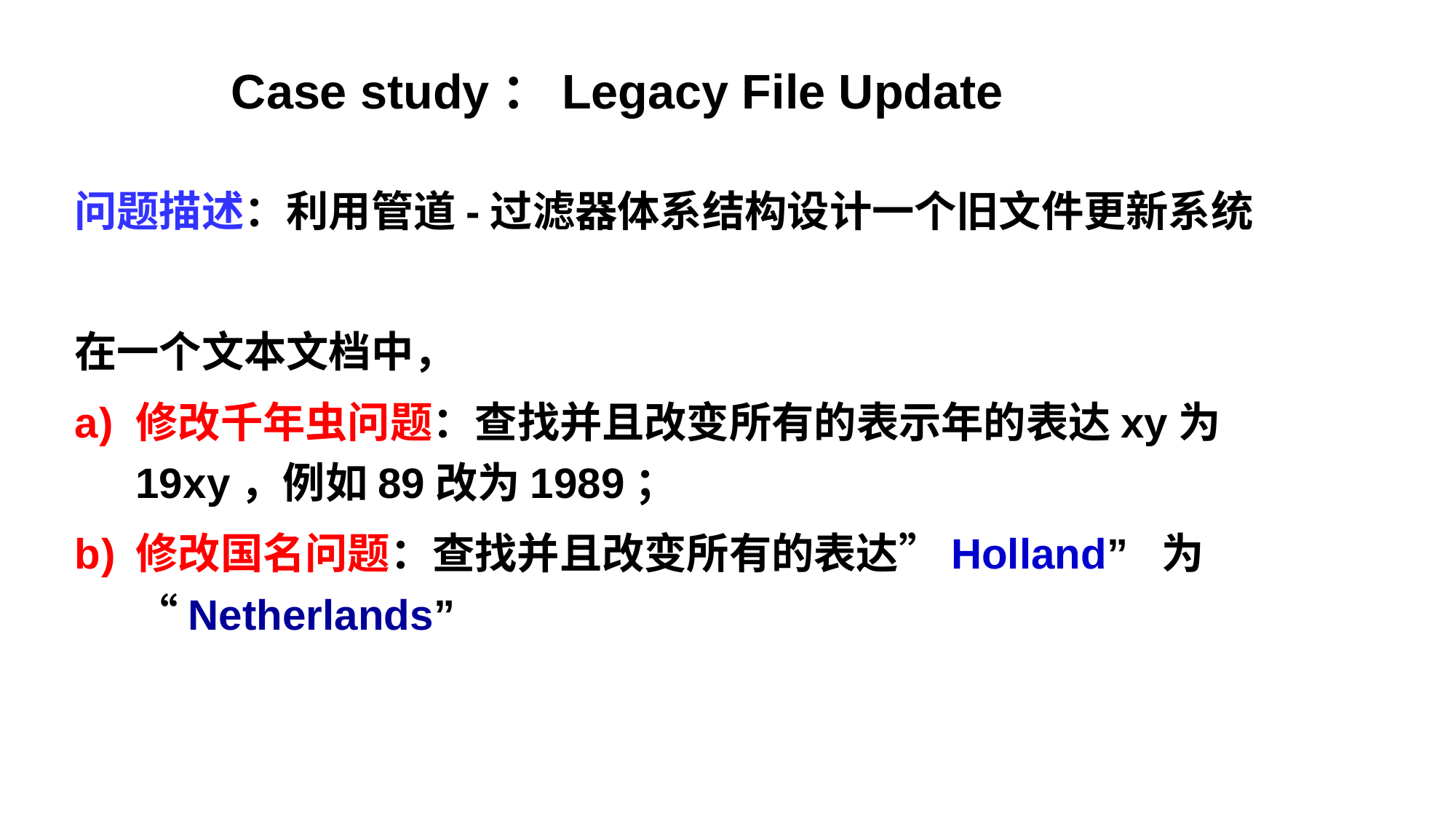

Case study：Legacy File Update
问题描述：利用管道-过滤器体系结构设计一个旧文件更新系统

在一个文本文档中，
修改千年虫问题：查找并且改变所有的表示年的表达xy为19xy，例如89改为1989；
修改国名问题：查找并且改变所有的表达”Holland”  为 “Netherlands”